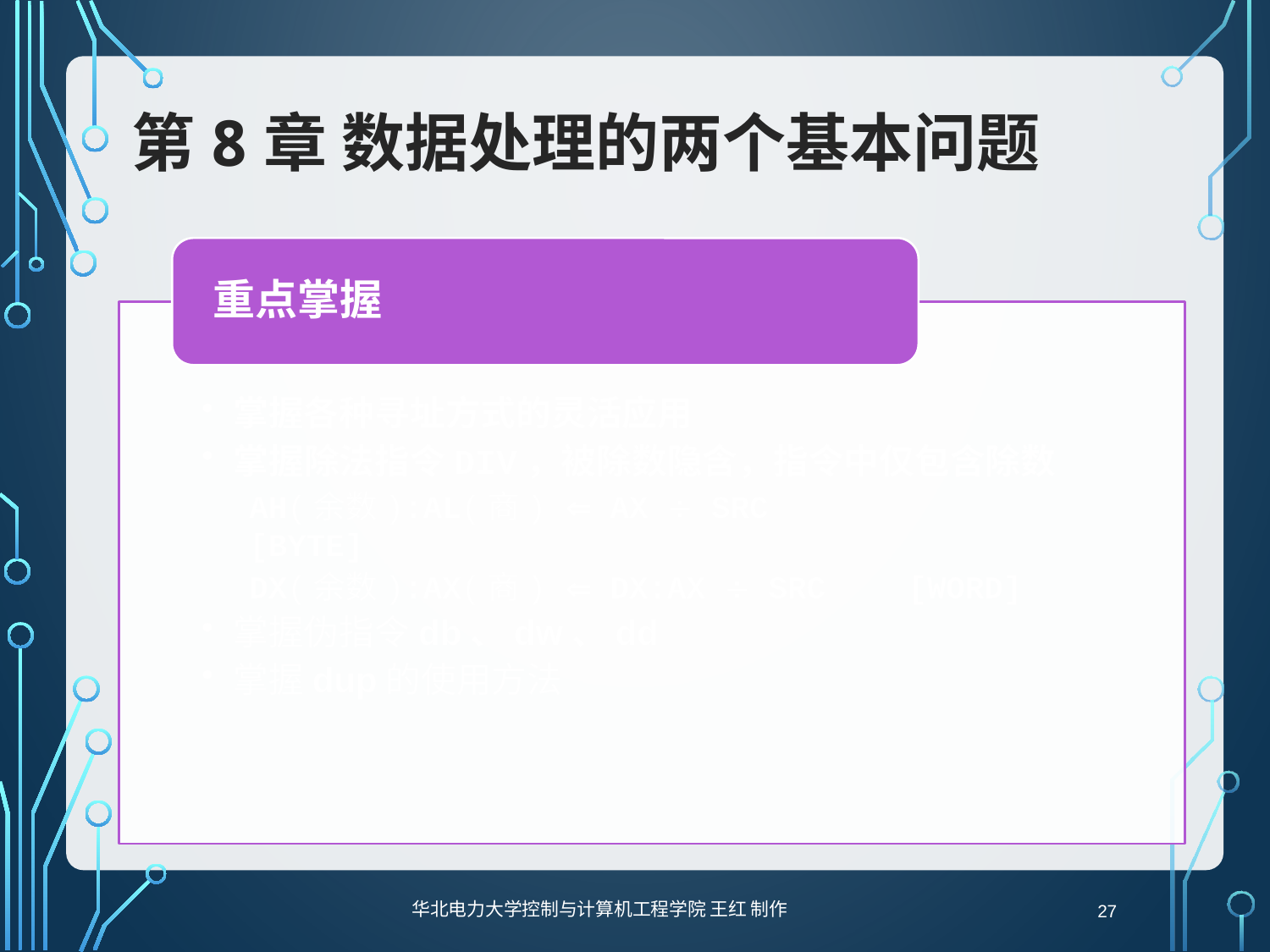

# 第8章 数据处理的两个基本问题
掌握各种寻址方式的灵活应用
掌握除法指令DIV，被除数隐含，指令中仅包含除数
	AH(余数):AL(商) ⇐ AX ÷ SRC		[BYTE]
DX(余数):AX(商) ⇐ DX:AX ÷ SRC  	[WORD]
掌握伪指令db、dw、dd
掌握dup的使用方法
重点掌握
27
华北电力大学控制与计算机工程学院 王红 制作